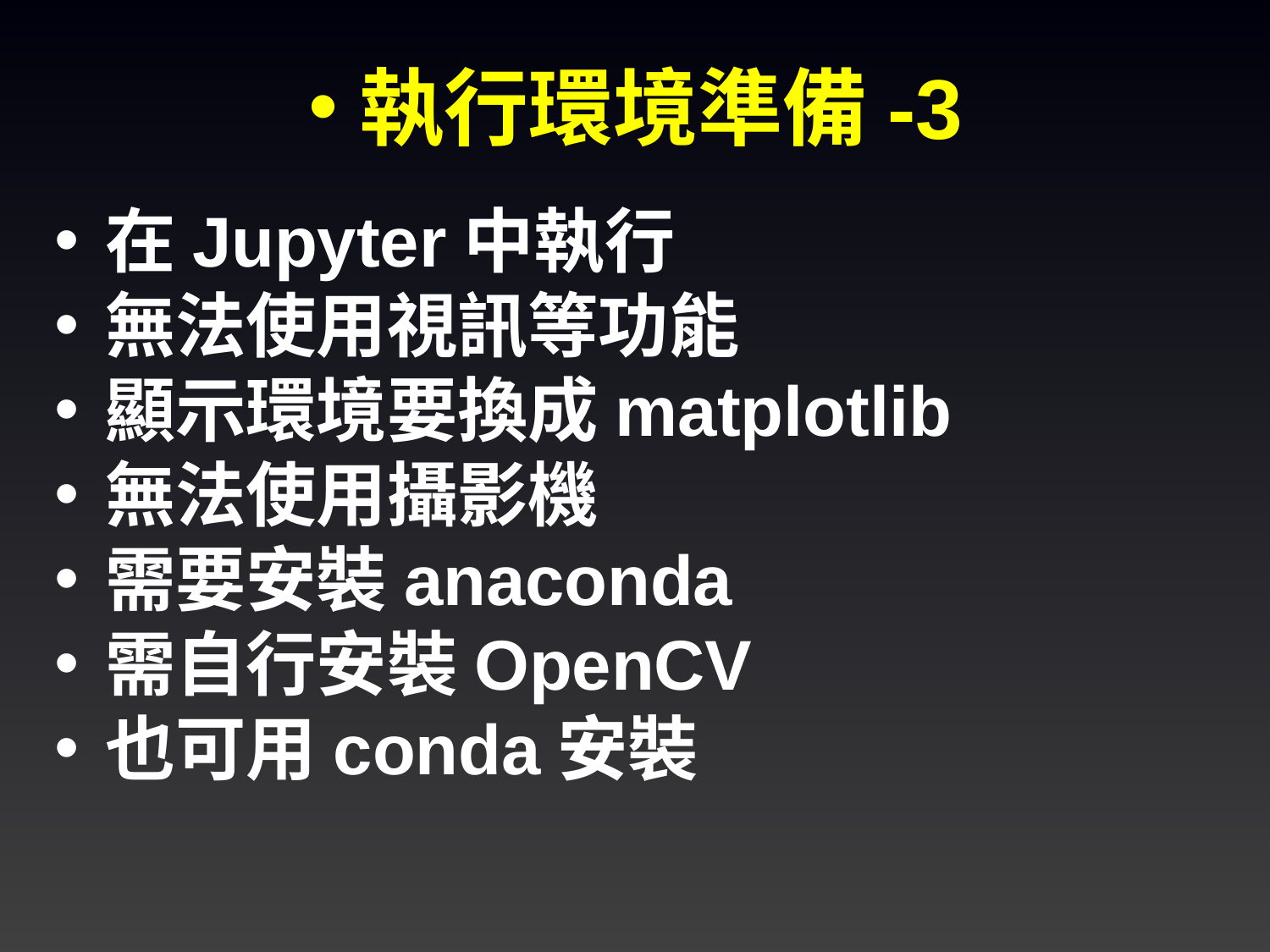

執行環境準備-3
在Jupyter中執行
無法使用視訊等功能
顯示環境要換成matplotlib
無法使用攝影機
需要安裝anaconda
需自行安裝OpenCV
也可用conda安裝